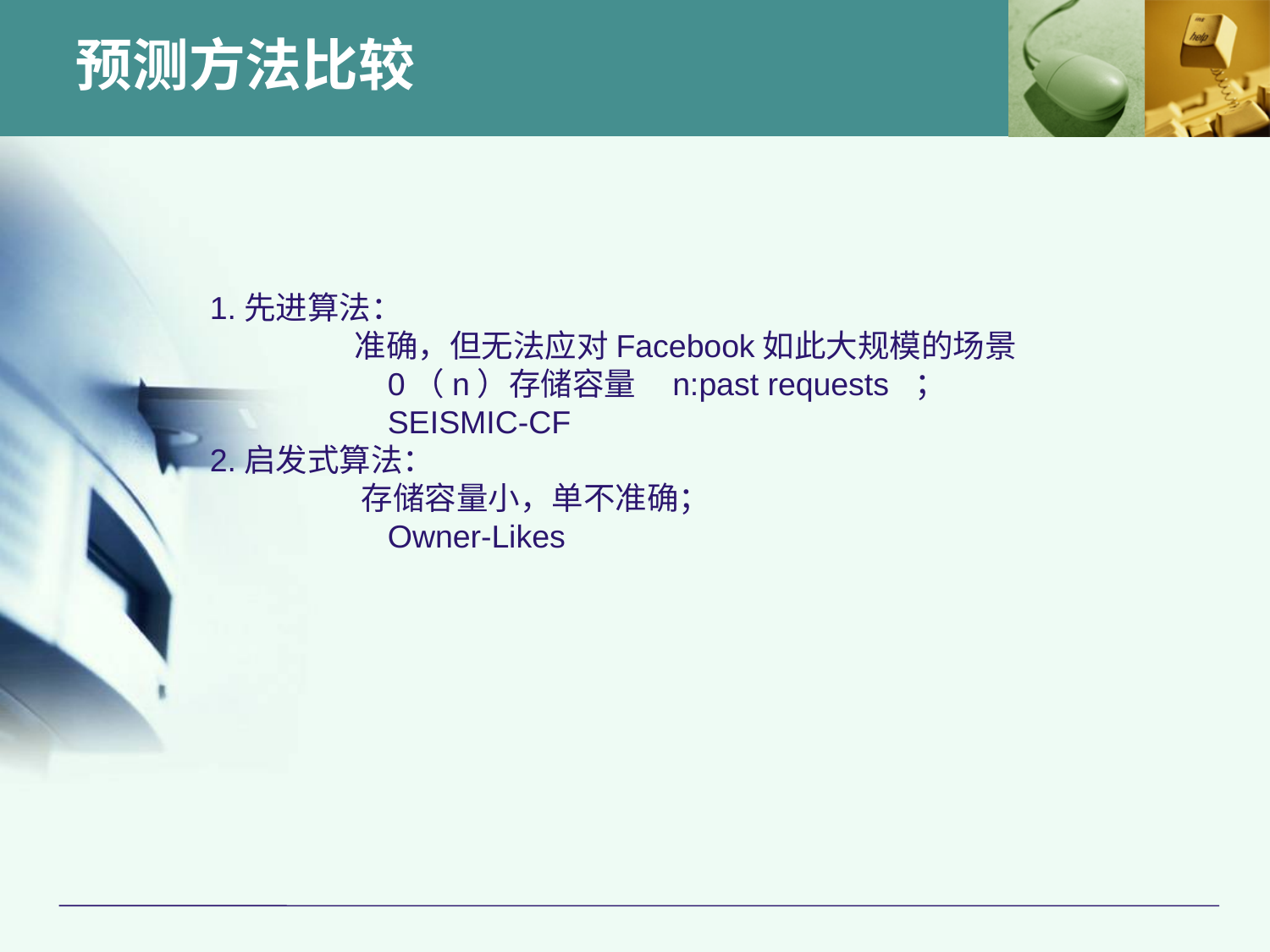

# 预测方法比较
1.先进算法：
                   准确，但无法应对Facebook如此大规模的场景
                    0（n）存储容量    n:past requests  ；
                    SEISMIC-CF
2.启发式算法：
                    存储容量小，单不准确；
                    Owner-Likes